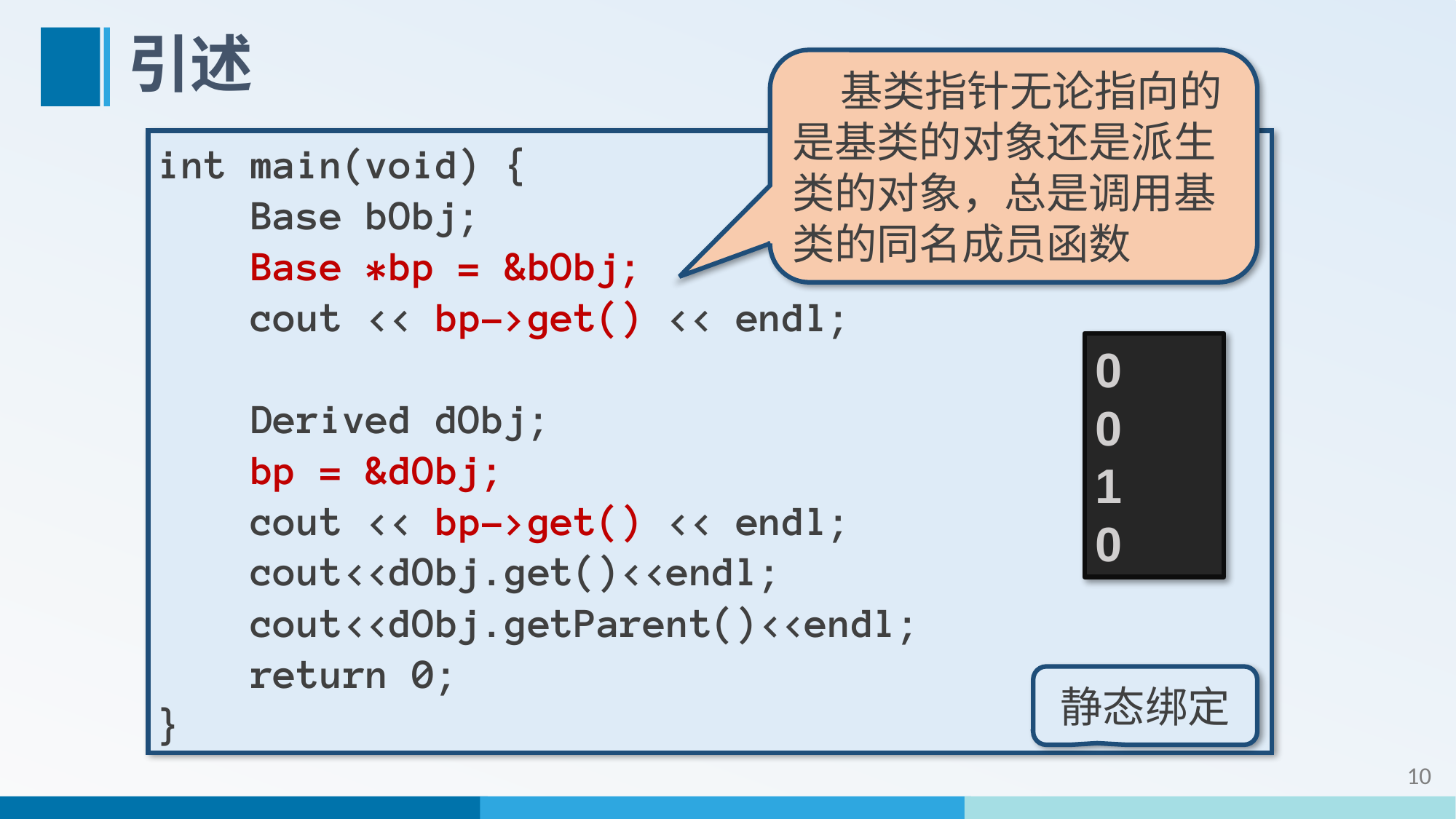

# 引述

    基类指针无论指向的是基类的对象还是派生类的对象，总是调用基类的同名成员函数

int main(void) {
    Base bObj;
    Base *bp = &bObj;
    cout << bp->get() << endl;

    Derived dObj;
    bp = &dObj;
    cout << bp->get() << endl;
    cout<<dObj.get()<<endl;
    cout<<dObj.getParent()<<endl;
    return 0;
}
0
0
1
0
静态绑定